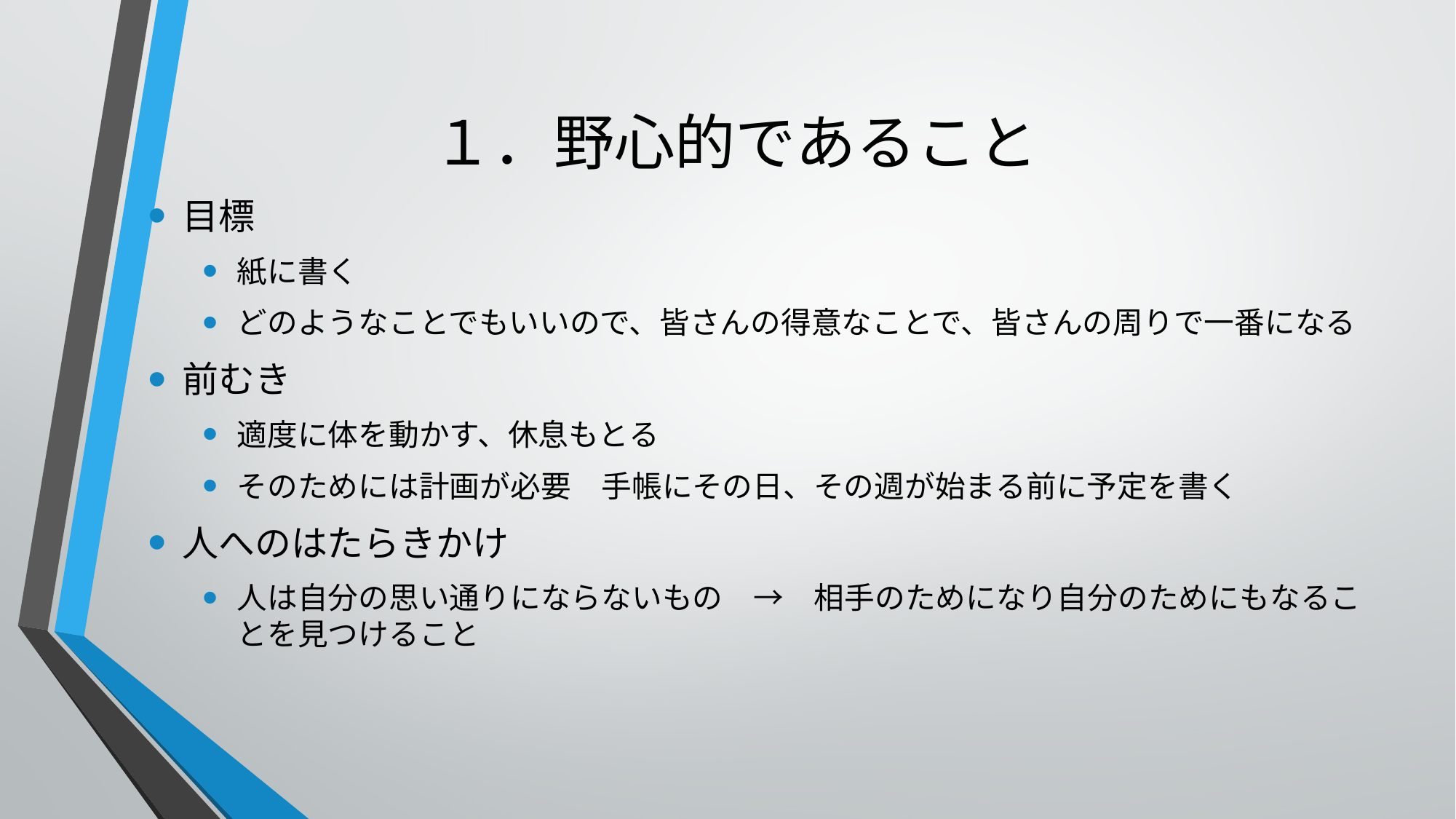

# １．野心的であること
目標
紙に書く
どのようなことでもいいので、皆さんの得意なことで、皆さんの周りで一番になる
前むき
適度に体を動かす、休息もとる
そのためには計画が必要　手帳にその日、その週が始まる前に予定を書く
人へのはたらきかけ
人は自分の思い通りにならないもの　→　相手のためになり自分のためにもなることを見つけること